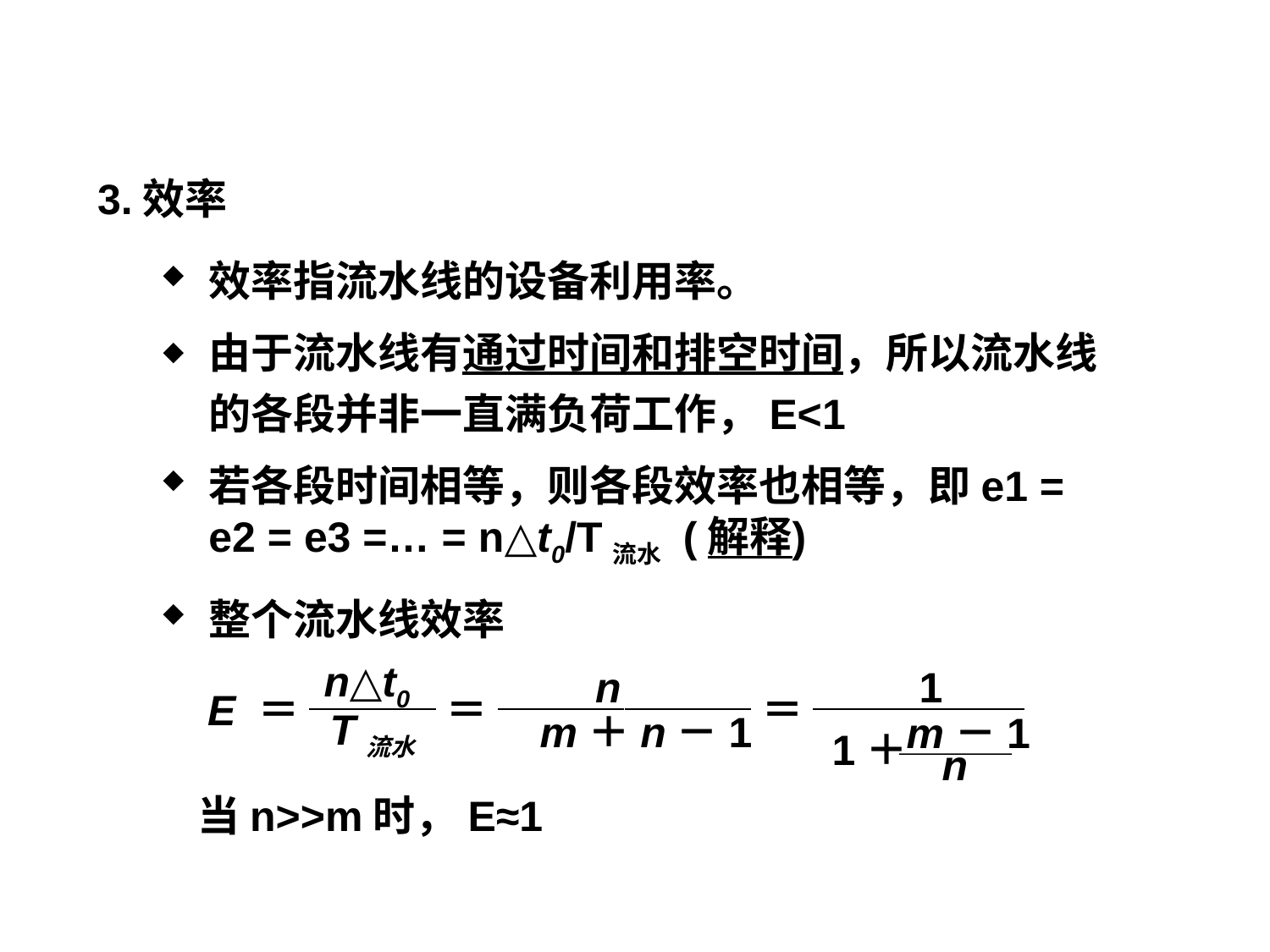

3.效率
效率指流水线的设备利用率。
由于流水线有通过时间和排空时间，所以流水线的各段并非一直满负荷工作，E<1
若各段时间相等，则各段效率也相等，即e1 = e2 = e3 =… = n△t0/T流水  (解释)
整个流水线效率
n△t0
n
1
E ＝ ─── ＝ ────── ＝ ─────
T流水
m＋n－1
m－1
1＋
n

当n>>m时，E≈1